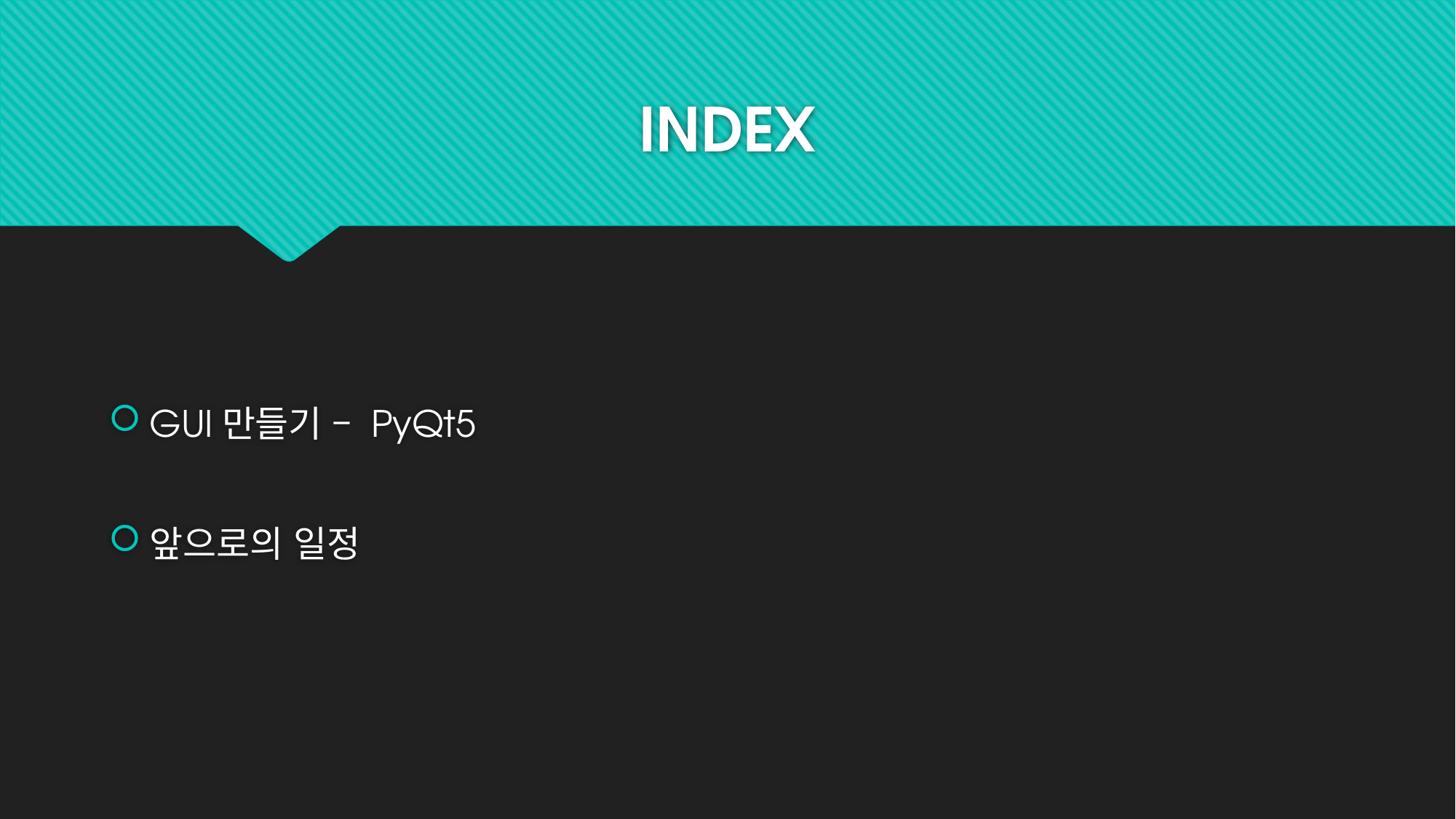

# INDEX
GUI만들기 – PyQt5

앞으로의 일정